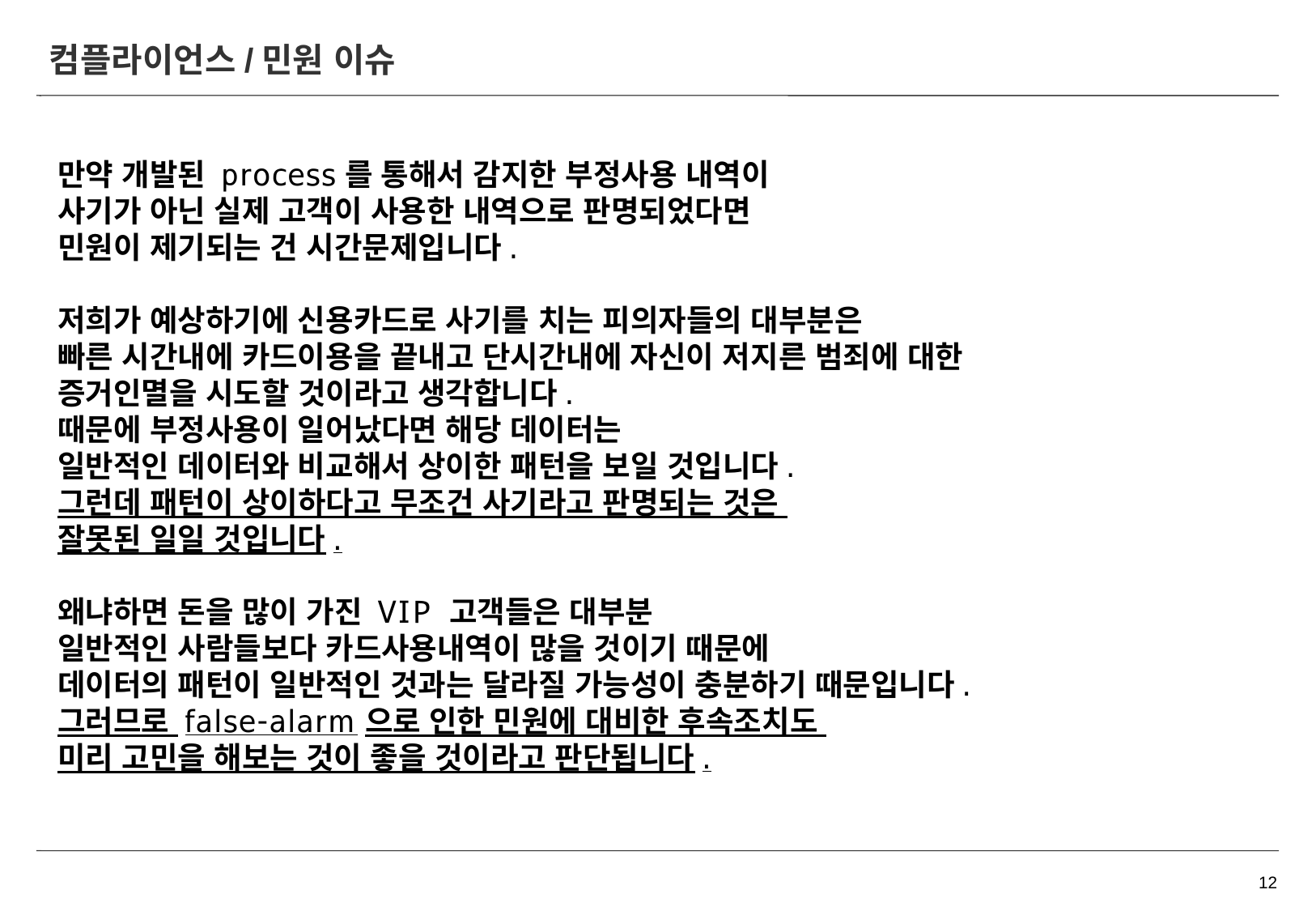

# 컴플라이언스/민원 이슈
만약 개발된 process를 통해서 감지한 부정사용 내역이
사기가 아닌 실제 고객이 사용한 내역으로 판명되었다면
민원이 제기되는 건 시간문제입니다.

저희가 예상하기에 신용카드로 사기를 치는 피의자들의 대부분은
빠른 시간내에 카드이용을 끝내고 단시간내에 자신이 저지른 범죄에 대한 증거인멸을 시도할 것이라고 생각합니다.
때문에 부정사용이 일어났다면 해당 데이터는
일반적인 데이터와 비교해서 상이한 패턴을 보일 것입니다.
그런데 패턴이 상이하다고 무조건 사기라고 판명되는 것은
잘못된 일일 것입니다.

왜냐하면 돈을 많이 가진 VIP 고객들은 대부분
일반적인 사람들보다 카드사용내역이 많을 것이기 때문에
데이터의 패턴이 일반적인 것과는 달라질 가능성이 충분하기 때문입니다.
그러므로 false-alarm으로 인한 민원에 대비한 후속조치도
미리 고민을 해보는 것이 좋을 것이라고 판단됩니다.

12